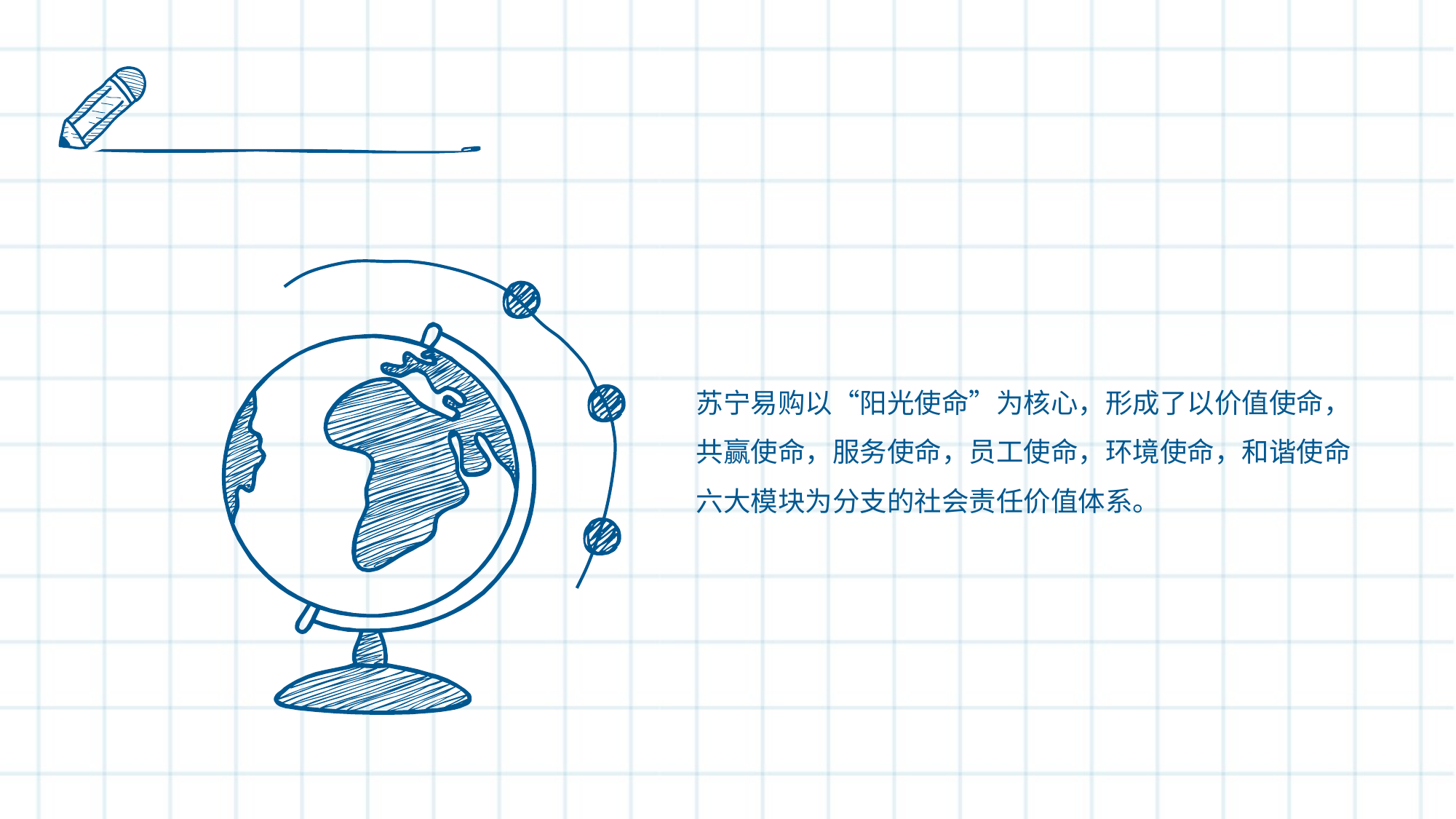

苏宁易购以“阳光使命”为核心，形成了以价值使命，共赢使命，服务使命，员工使命，环境使命，和谐使命六大模块为分支的社会责任价值体系。